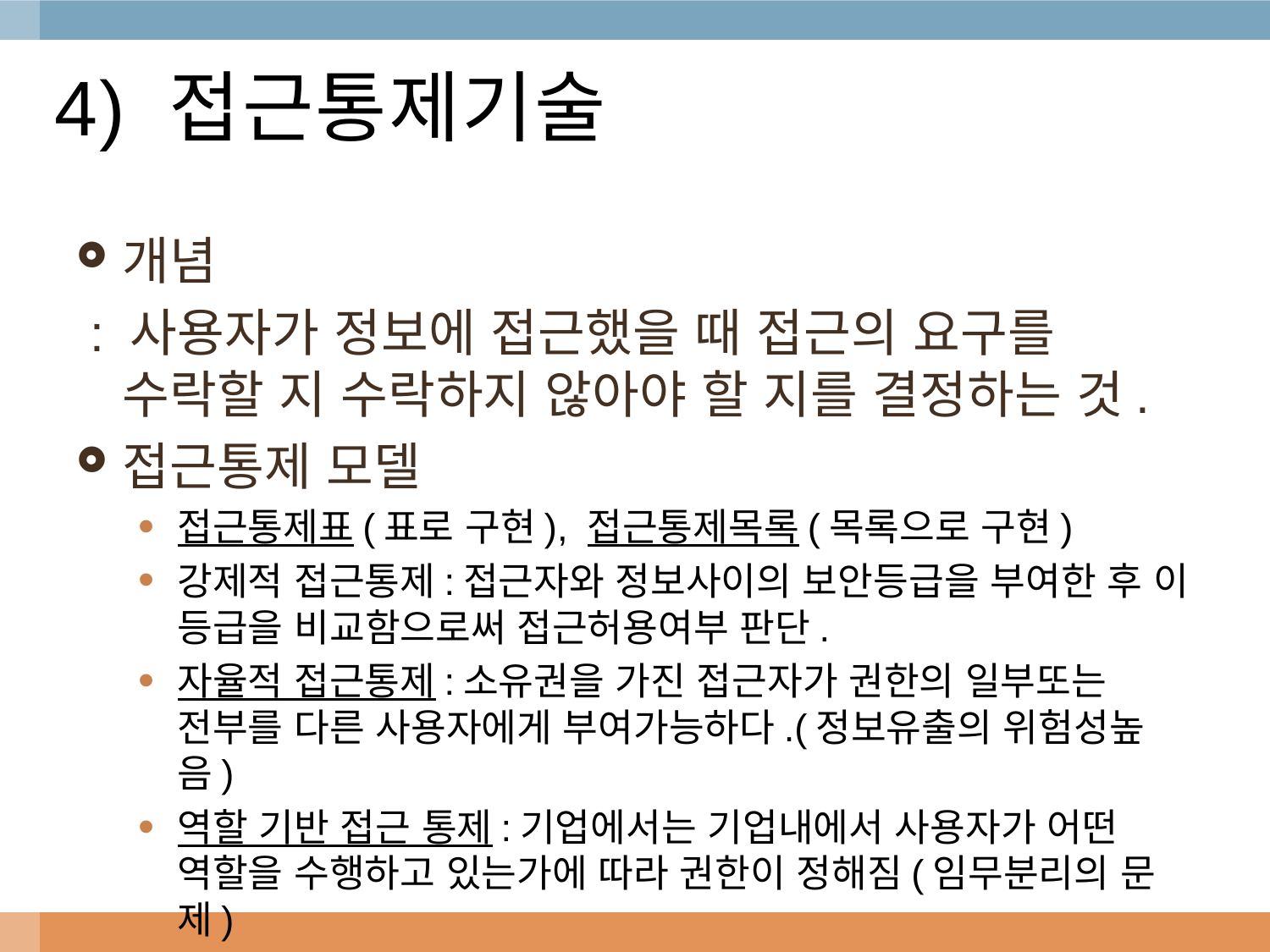

# 4) 접근통제기술
개념
 : 사용자가 정보에 접근했을 때 접근의 요구를 수락할 지 수락하지 않아야 할 지를 결정하는 것.
접근통제 모델
접근통제표(표로 구현), 접근통제목록(목록으로 구현)
강제적 접근통제:접근자와 정보사이의 보안등급을 부여한 후 이 등급을 비교함으로써 접근허용여부 판단.
자율적 접근통제:소유권을 가진 접근자가 권한의 일부또는 전부를 다른 사용자에게 부여가능하다.(정보유출의 위험성높음)
역할 기반 접근 통제:기업에서는 기업내에서 사용자가 어떤 역할을 수행하고 있는가에 따라 권한이 정해짐(임무분리의 문제)